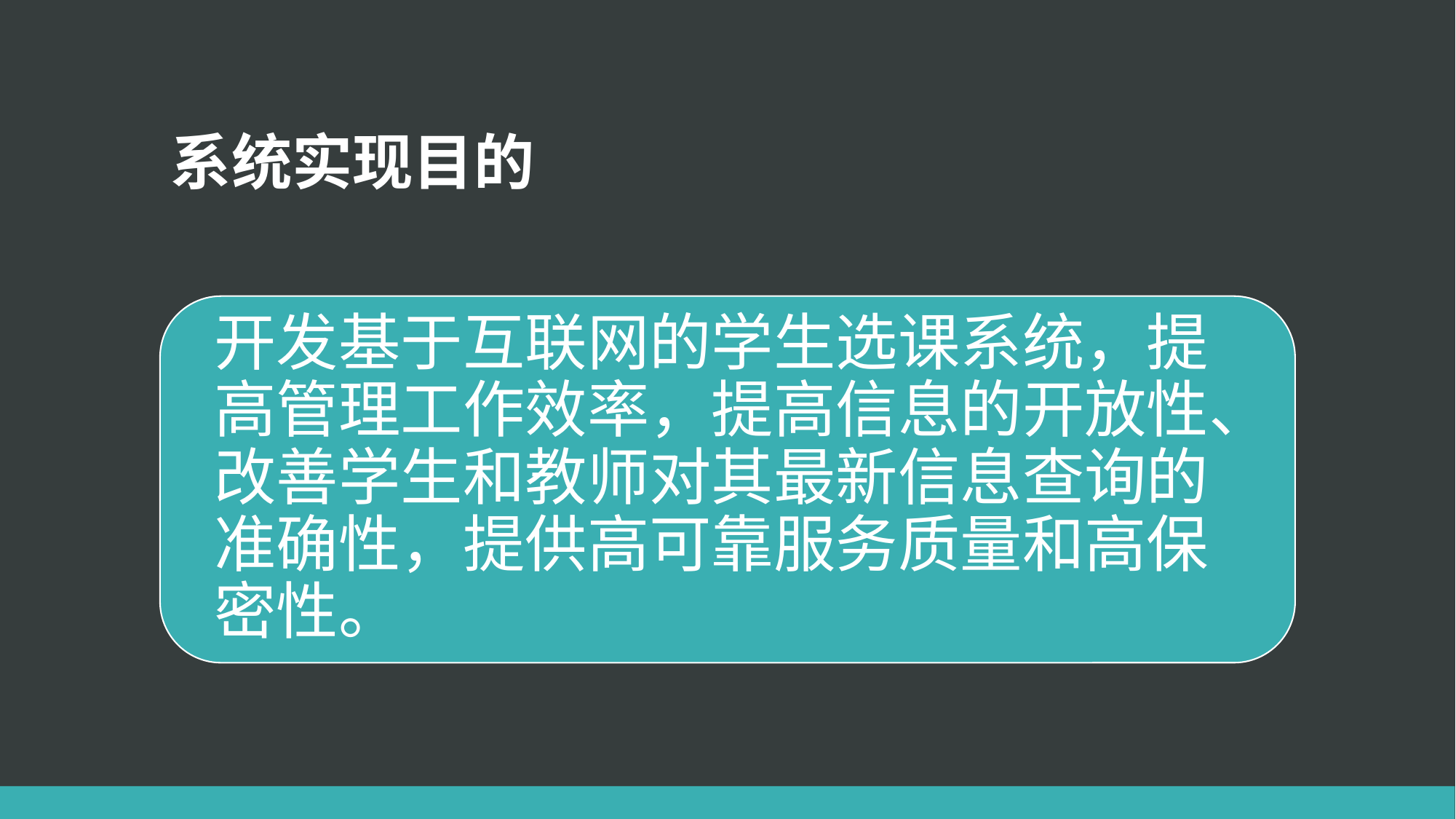

# 系统实现目的
开发基于互联网的学生选课系统，提高管理工作效率，提高信息的开放性、改善学生和教师对其最新信息查询的准确性，提供高可靠服务质量和高保密性。